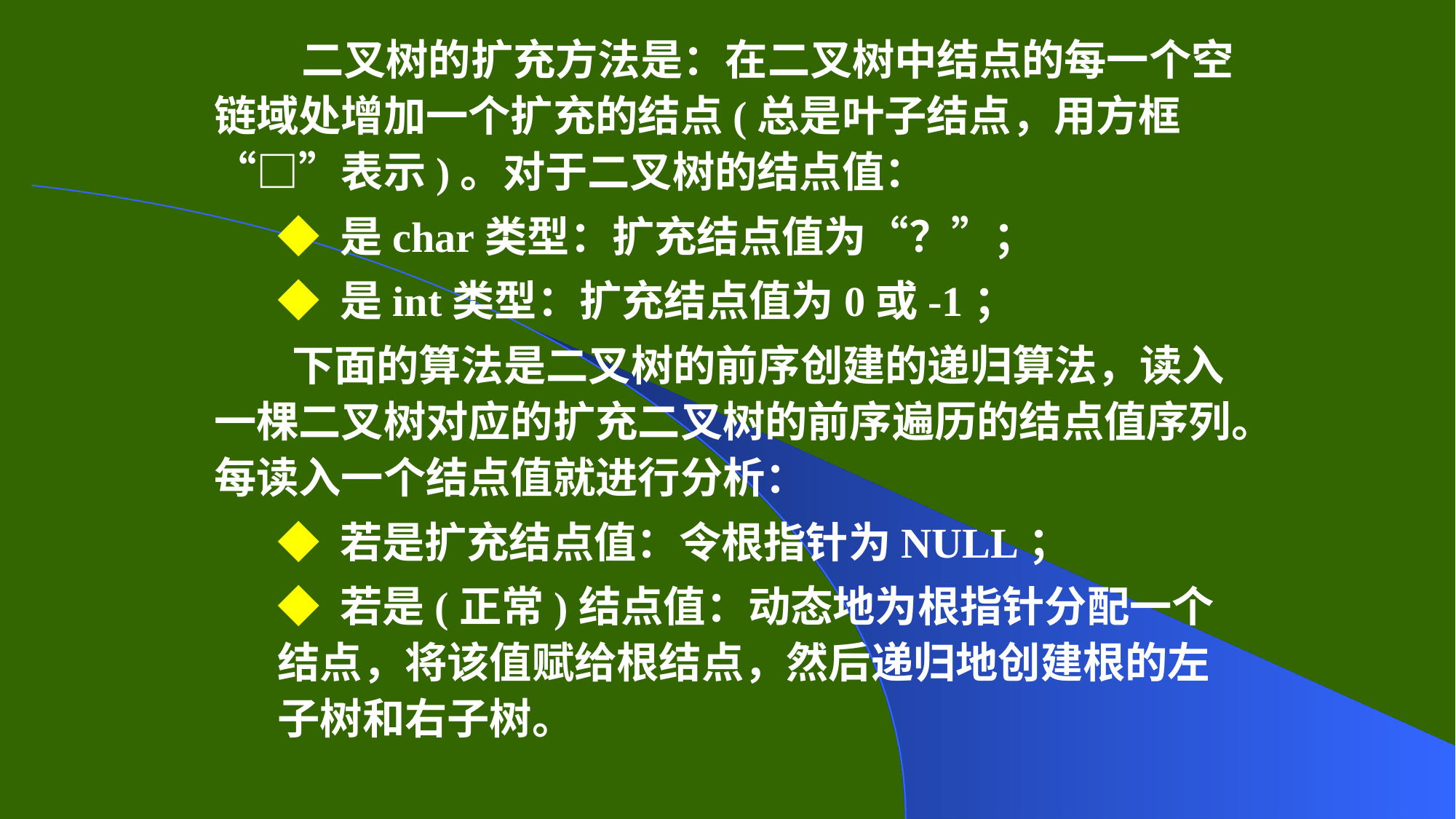

二叉树的扩充方法是：在二叉树中结点的每一个空链域处增加一个扩充的结点(总是叶子结点，用方框“□”表示)。对于二叉树的结点值：
◆ 是char类型：扩充结点值为“？”；
◆ 是int类型：扩充结点值为0或-1；
       下面的算法是二叉树的前序创建的递归算法，读入一棵二叉树对应的扩充二叉树的前序遍历的结点值序列。每读入一个结点值就进行分析：
◆ 若是扩充结点值：令根指针为NULL；
◆ 若是(正常)结点值：动态地为根指针分配一个结点，将该值赋给根结点，然后递归地创建根的左子树和右子树。